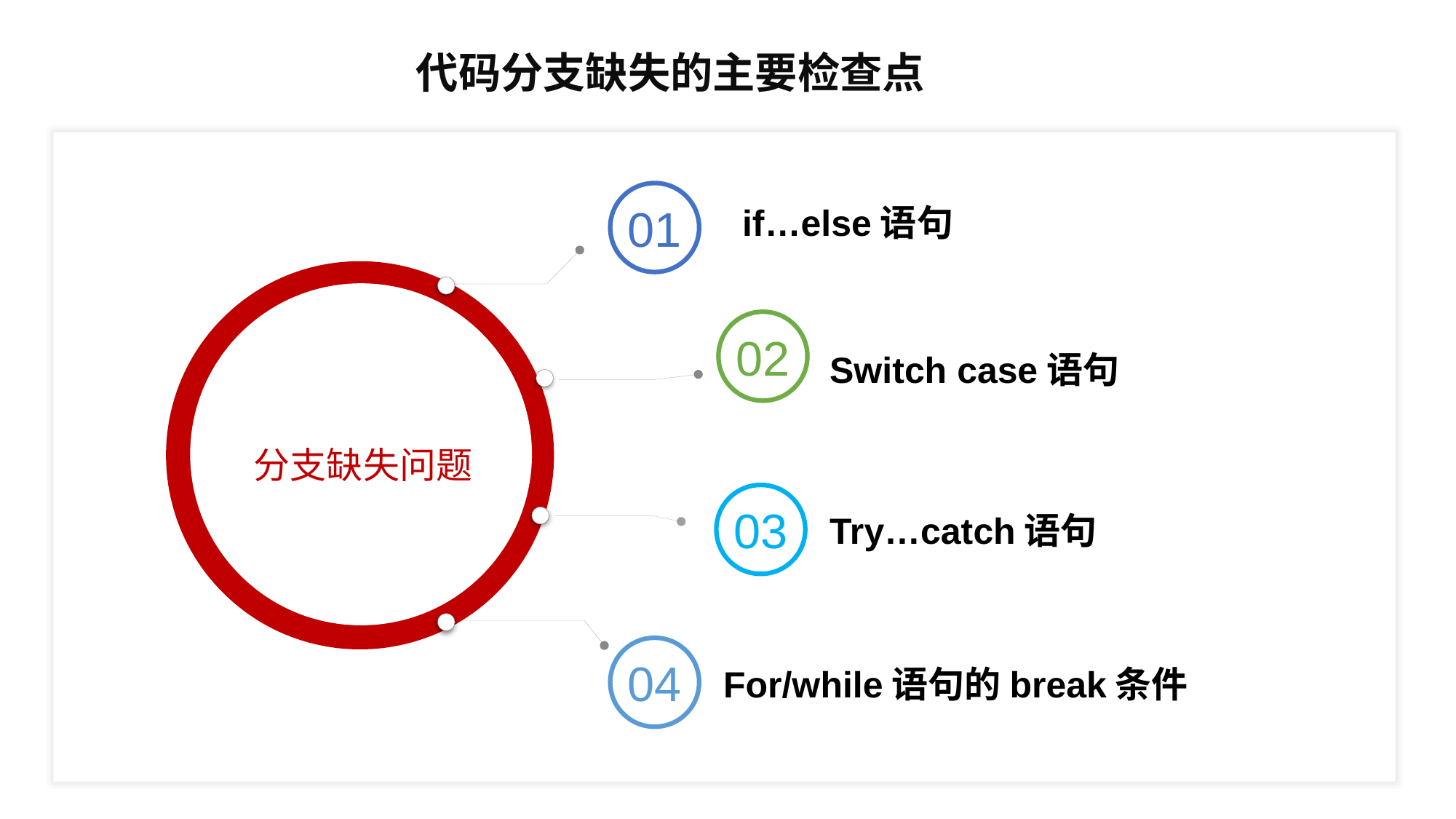

代码分支缺失的主要检查点

01
if…else语句

02
Switch case语句
分支缺失问题
03
Try…catch语句
04
For/while语句的break条件